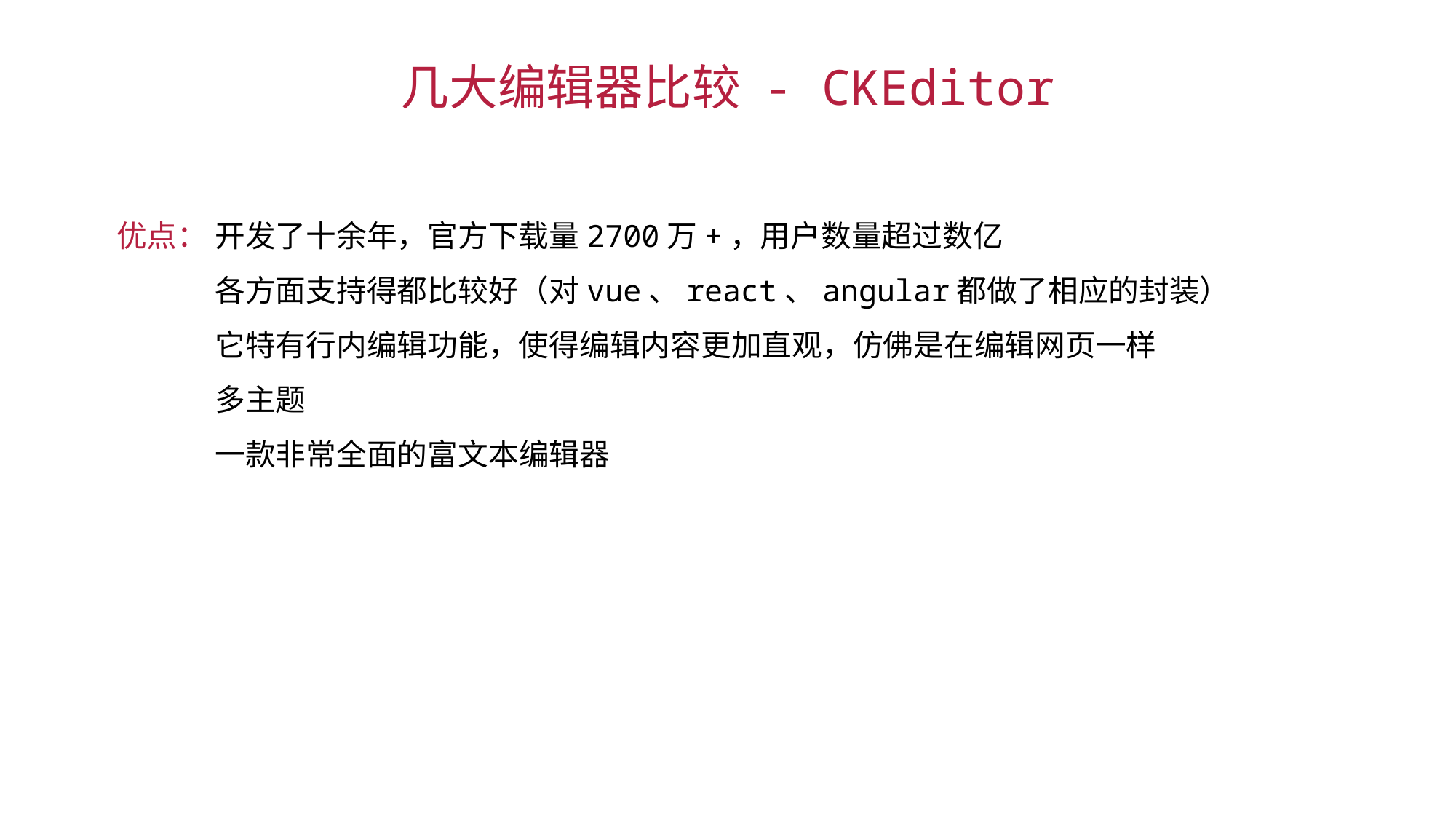

几大编辑器比较 - CKEditor
优点：
开发了十余年，官方下载量2700万+，用户数量超过数亿
各方面支持得都比较好（对vue、react、angular都做了相应的封装）
它特有行内编辑功能，使得编辑内容更加直观，仿佛是在编辑网页一样
多主题
一款非常全面的富文本编辑器